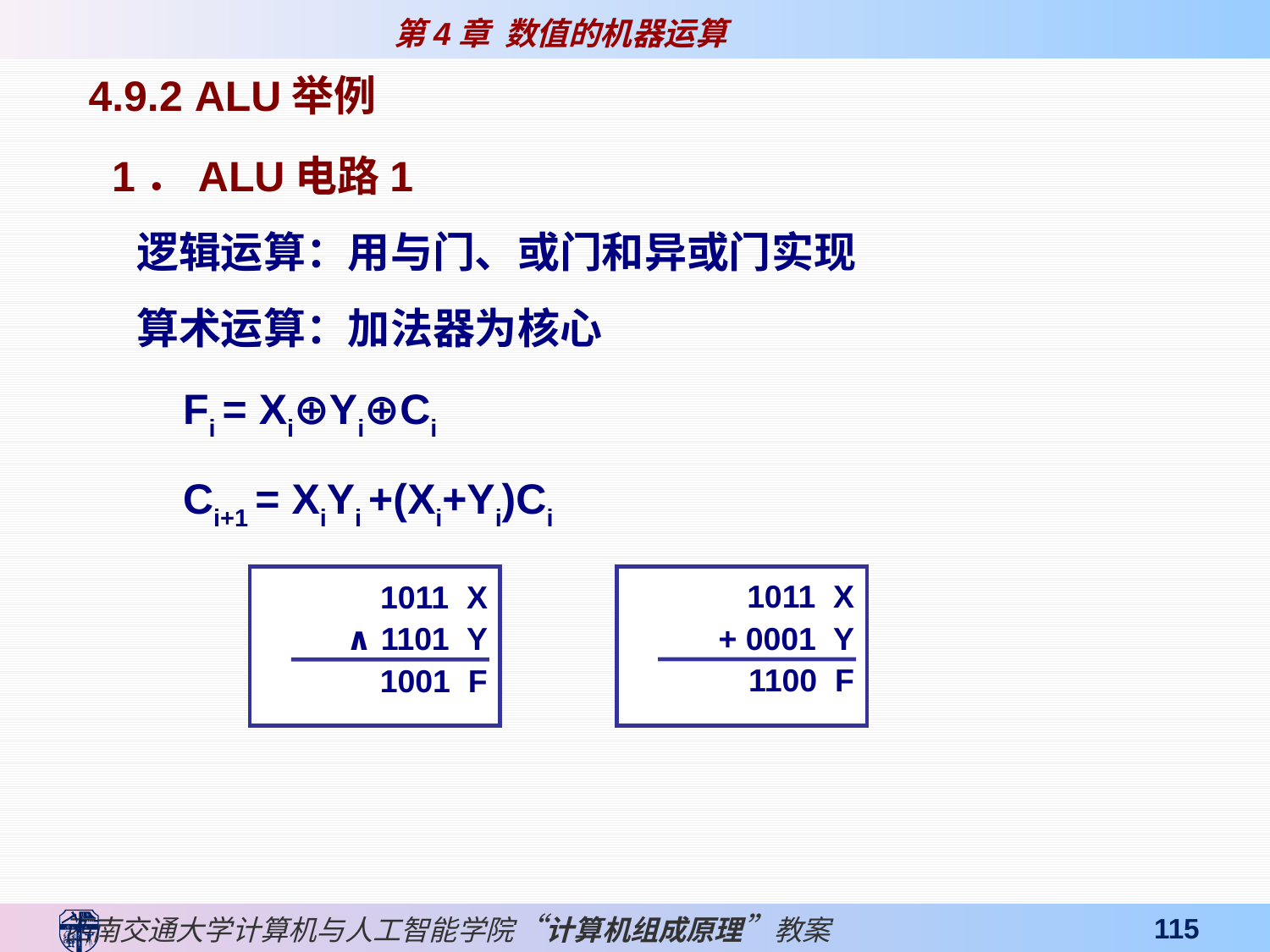

4.9.2 ALU举例
  1．ALU电路1
    逻辑运算：用与门、或门和异或门实现
    算术运算：加法器为核心
        Fi = Xi⊕Yi⊕Ci
        Ci+1 = XiYi +(Xi+Yi)Ci
1011  X
+ 0001  Y
1100  F

1011  X
∧ 1101  Y
1001  F